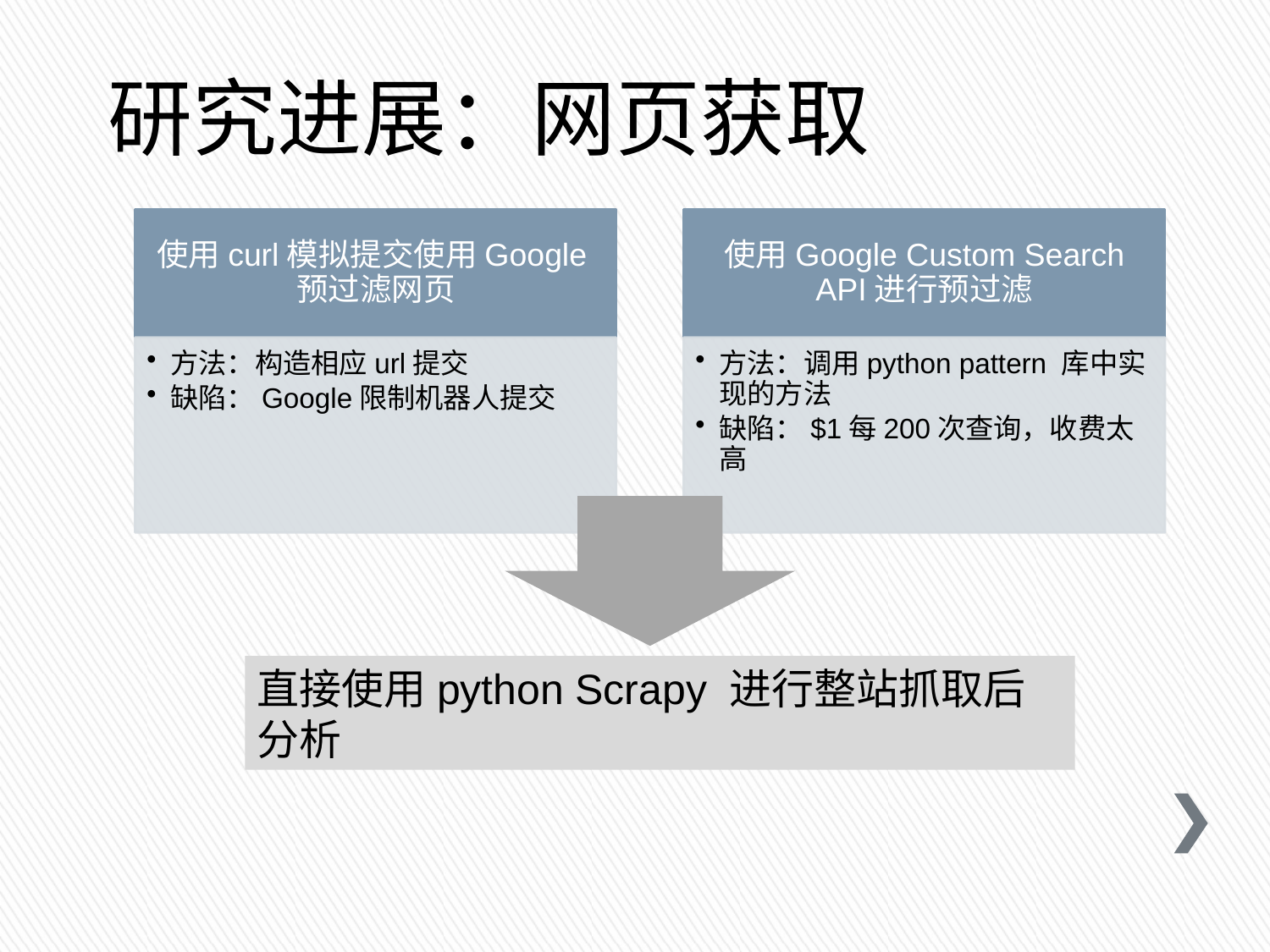

# 研究进展：网页获取
使用curl模拟提交使用Google预过滤网页
方法：构造相应url提交
缺陷：Google限制机器人提交
使用Google Custom Search API进行预过滤
方法：调用python pattern 库中实现的方法
缺陷：$1每200次查询，收费太高

直接使用python Scrapy 进行整站抓取后分析